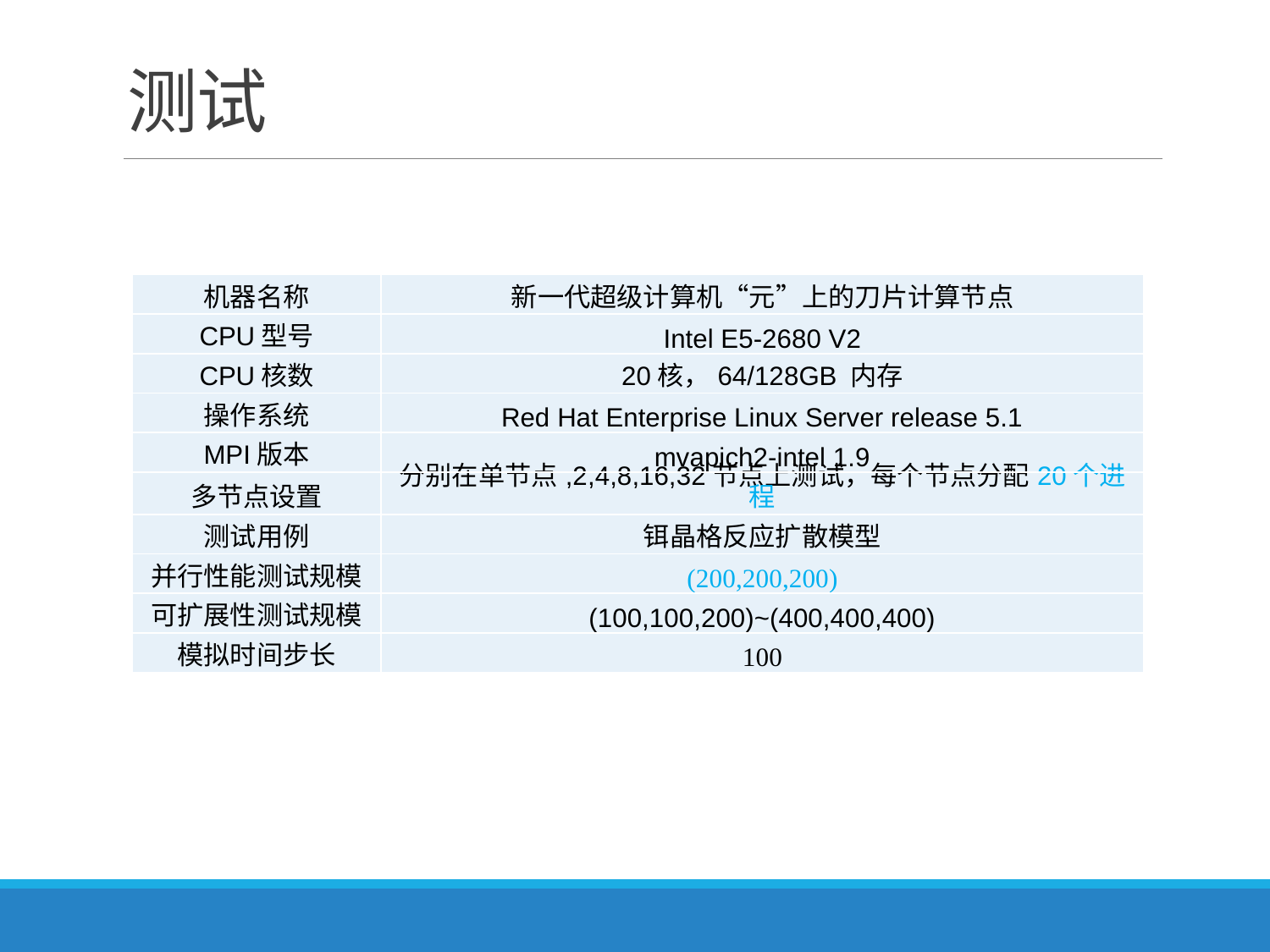

# 测试

| 机器名称 | 新一代超级计算机“元”上的刀片计算节点 |
| --- | --- |
| CPU型号 | Intel E5-2680 V2 |
| CPU核数 | 20核，64/128GB 内存 |
| 操作系统 | Red Hat Enterprise Linux Server release 5.1 |
| MPI版本 | mvapich2-intel 1.9 |
| 多节点设置 | 分别在单节点,2,4,8,16,32节点上测试，每个节点分配20个进程 |
| 测试用例 | 铒晶格反应扩散模型 |
| 并行性能测试规模 | (200,200,200) |
| 可扩展性测试规模 | (100,100,200)~(400,400,400) |
| 模拟时间步长 | 100 |